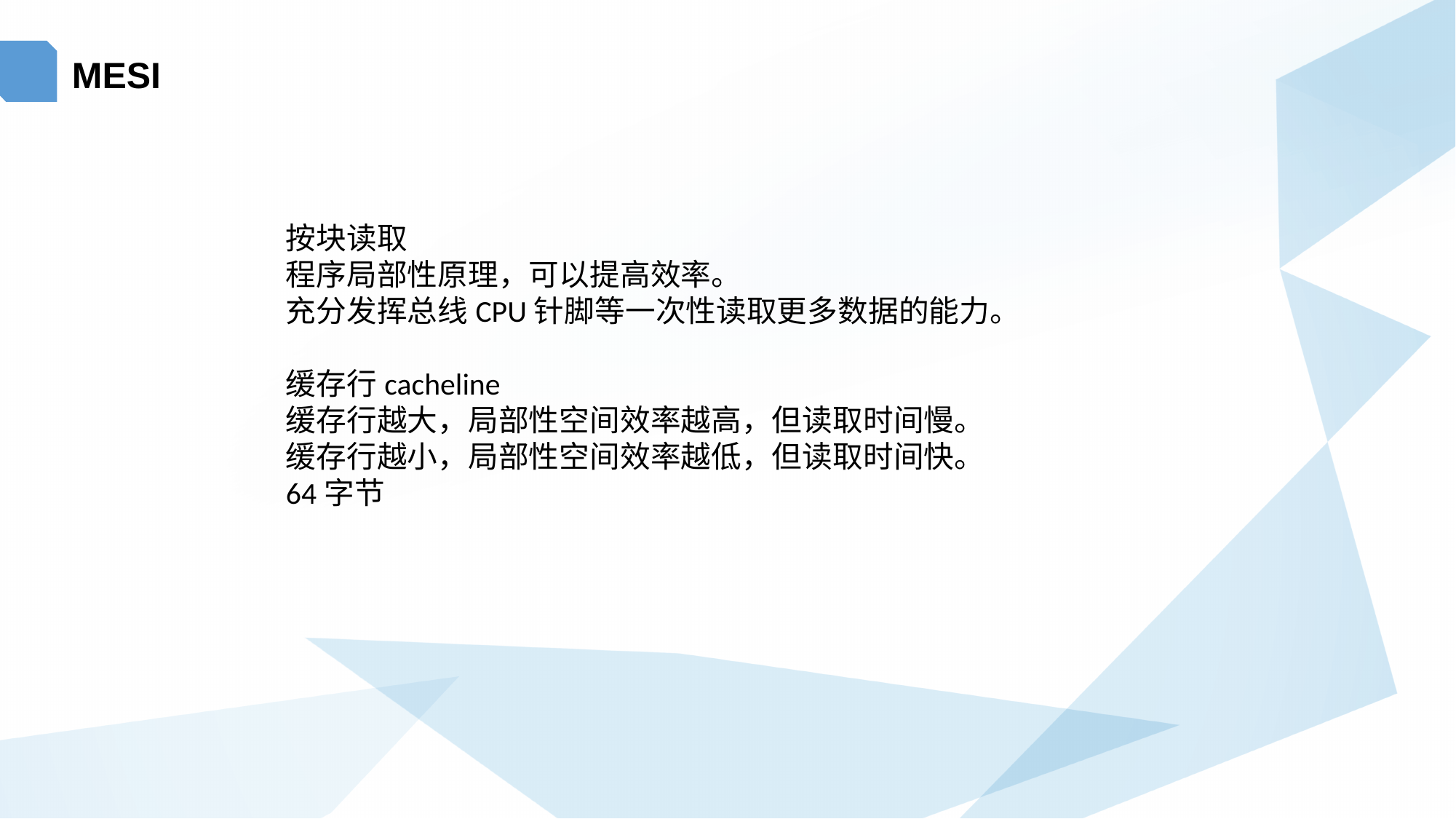

MESI
按块读取
程序局部性原理，可以提高效率。
充分发挥总线CPU针脚等一次性读取更多数据的能力。

缓存行cacheline
缓存行越大，局部性空间效率越高，但读取时间慢。
缓存行越小，局部性空间效率越低，但读取时间快。
64字节